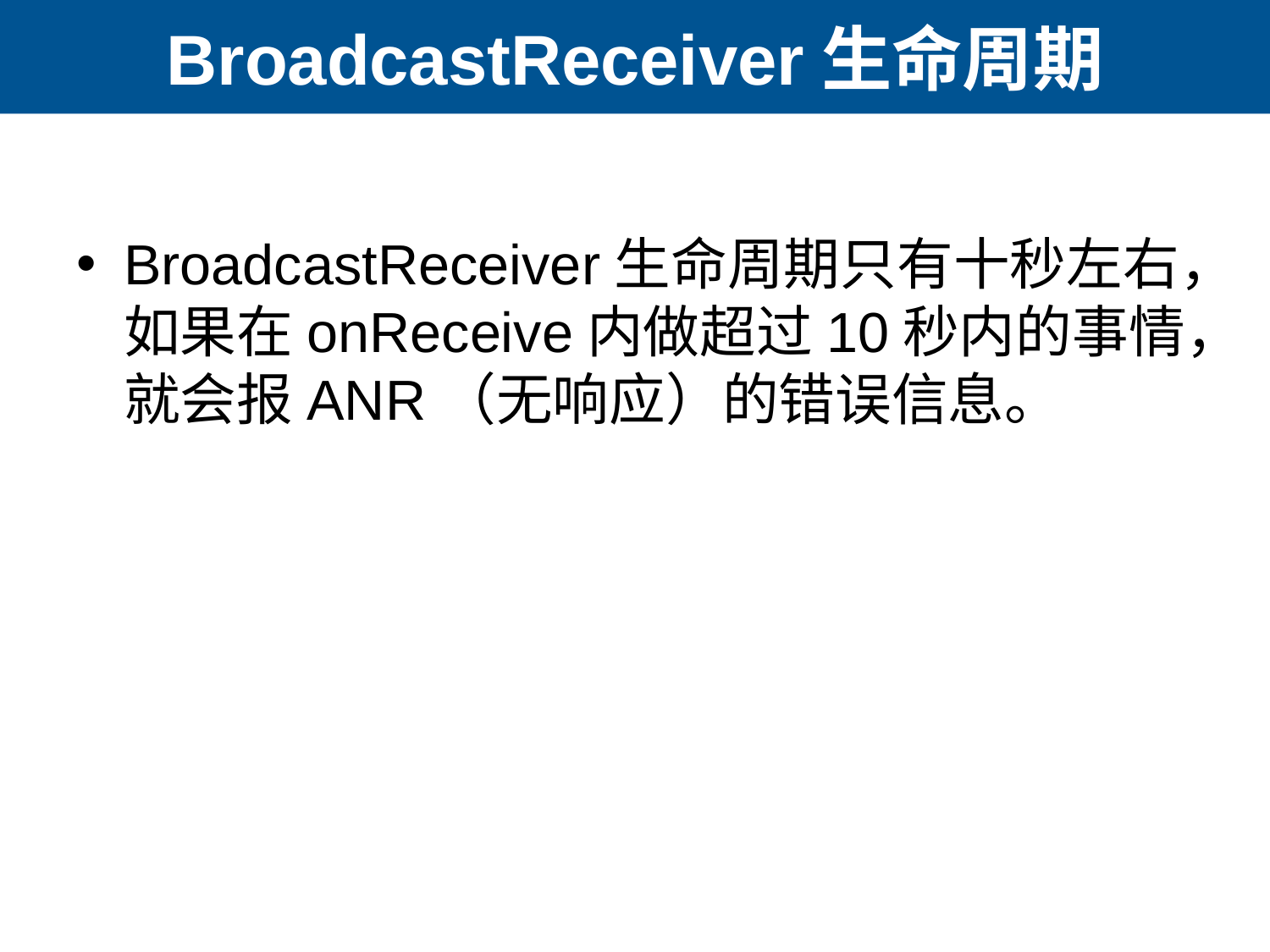

# BroadcastReceiver生命周期
BroadcastReceiver生命周期只有十秒左右，如果在onReceive内做超过10秒内的事情，就会报ANR（无响应）的错误信息。